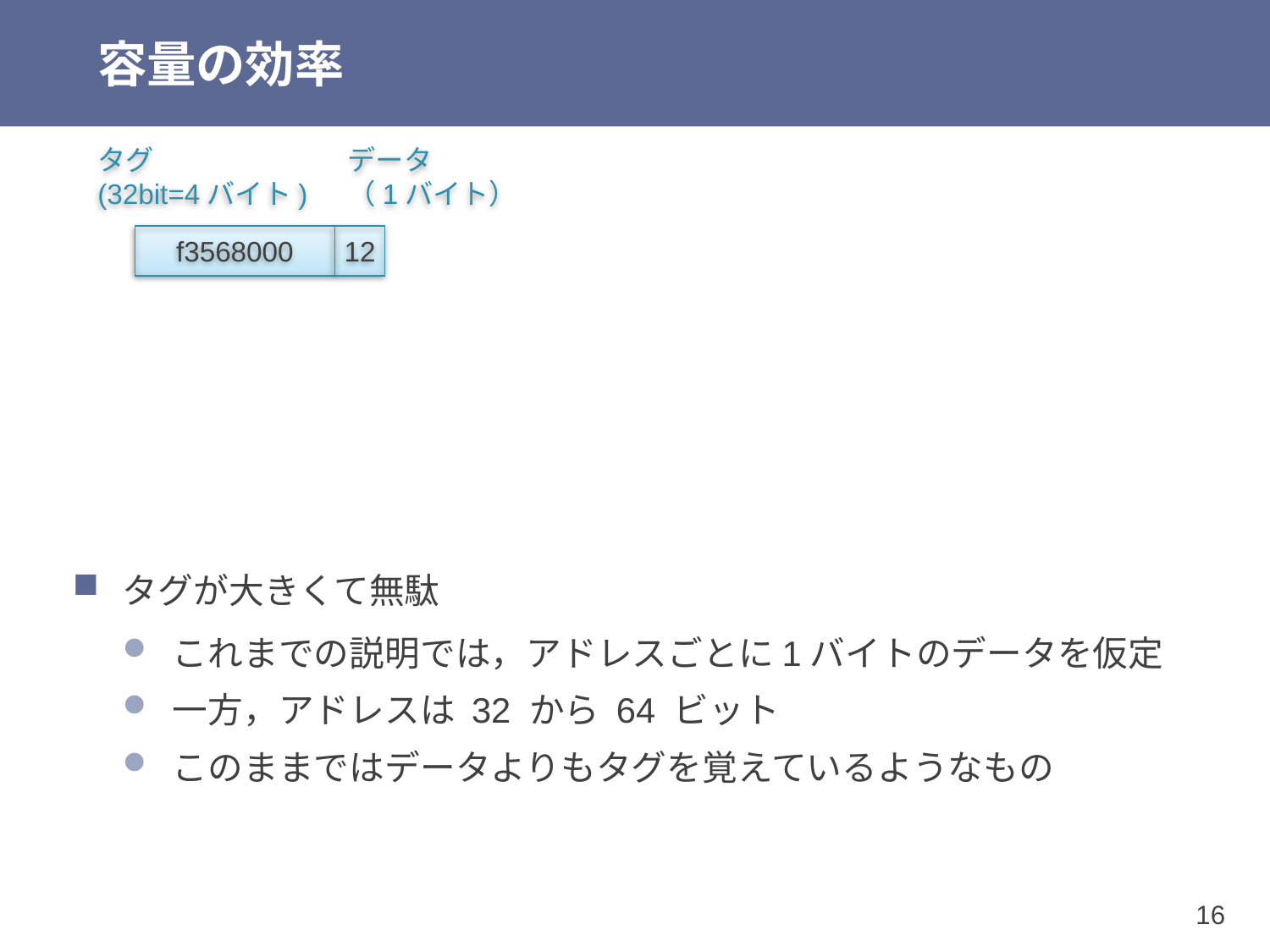

# 容量の効率
タグ
(32bit=4バイト)
データ
（1バイト）

f3568000
12
タグが大きくて無駄
これまでの説明では，アドレスごとに1バイトのデータを仮定
一方，アドレスは 32 から 64 ビット
このままではデータよりもタグを覚えているようなもの